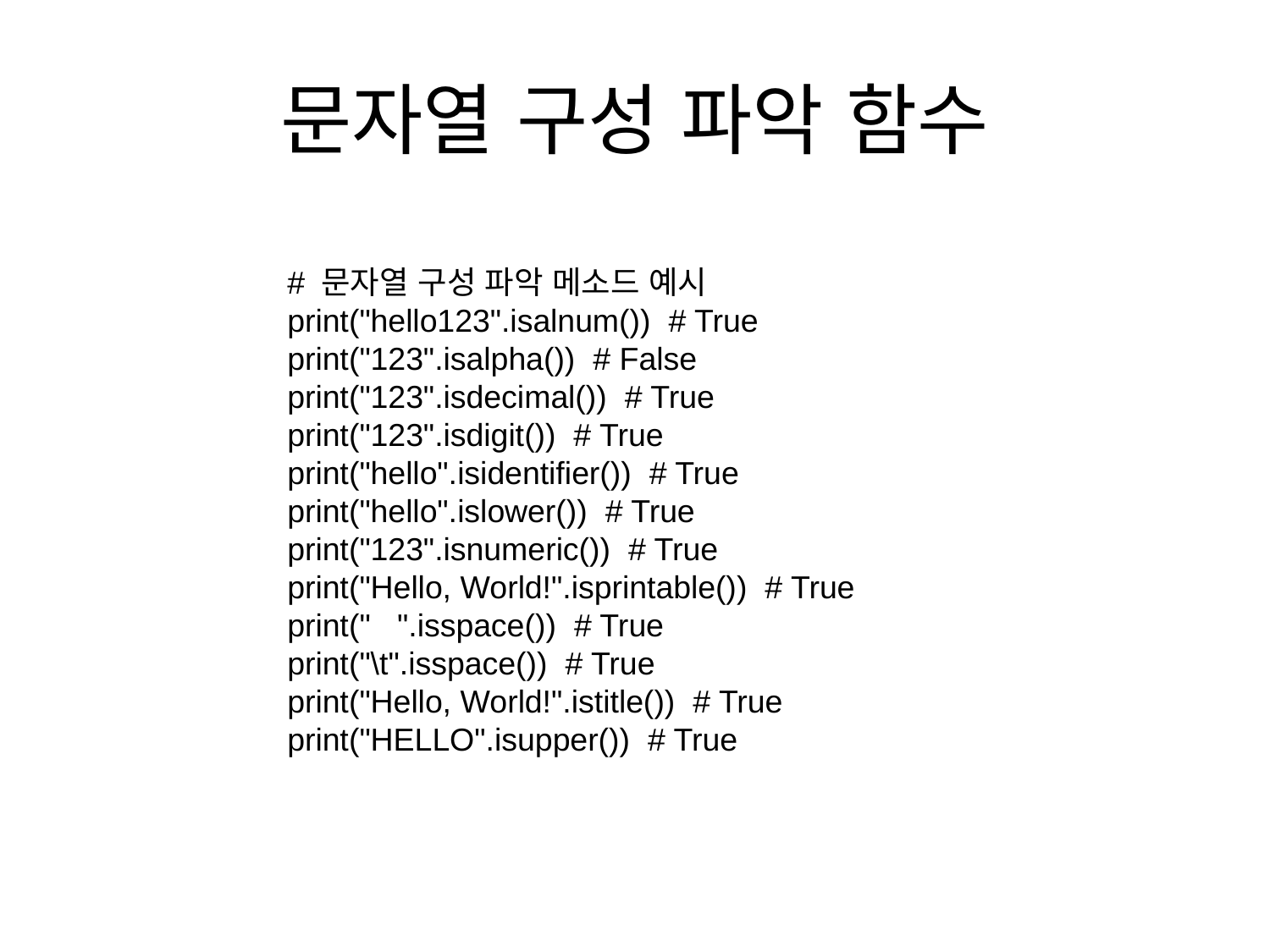

# 문자열 구성 파악 함수
# 문자열 구성 파악 메소드 예시
print("hello123".isalnum())  # True
print("123".isalpha())  # False
print("123".isdecimal())  # True
print("123".isdigit())  # True
print("hello".isidentifier())  # True
print("hello".islower())  # True
print("123".isnumeric())  # True
print("Hello, World!".isprintable())  # True
print("   ".isspace())  # True
print("\t".isspace())  # True
print("Hello, World!".istitle())  # True
print("HELLO".isupper())  # True